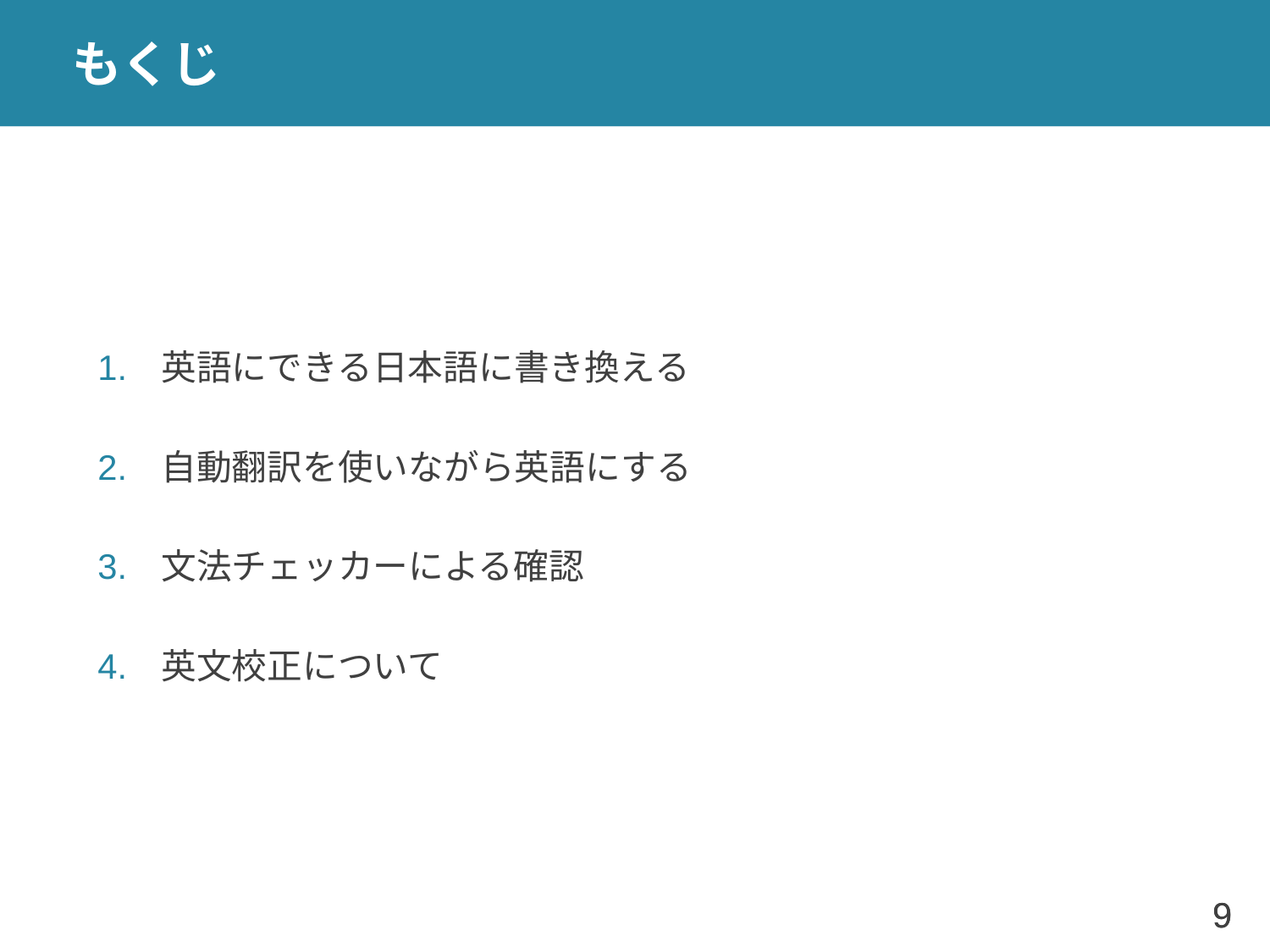

# もくじ
英語にできる日本語に書き換える
自動翻訳を使いながら英語にする
文法チェッカーによる確認
英文校正について